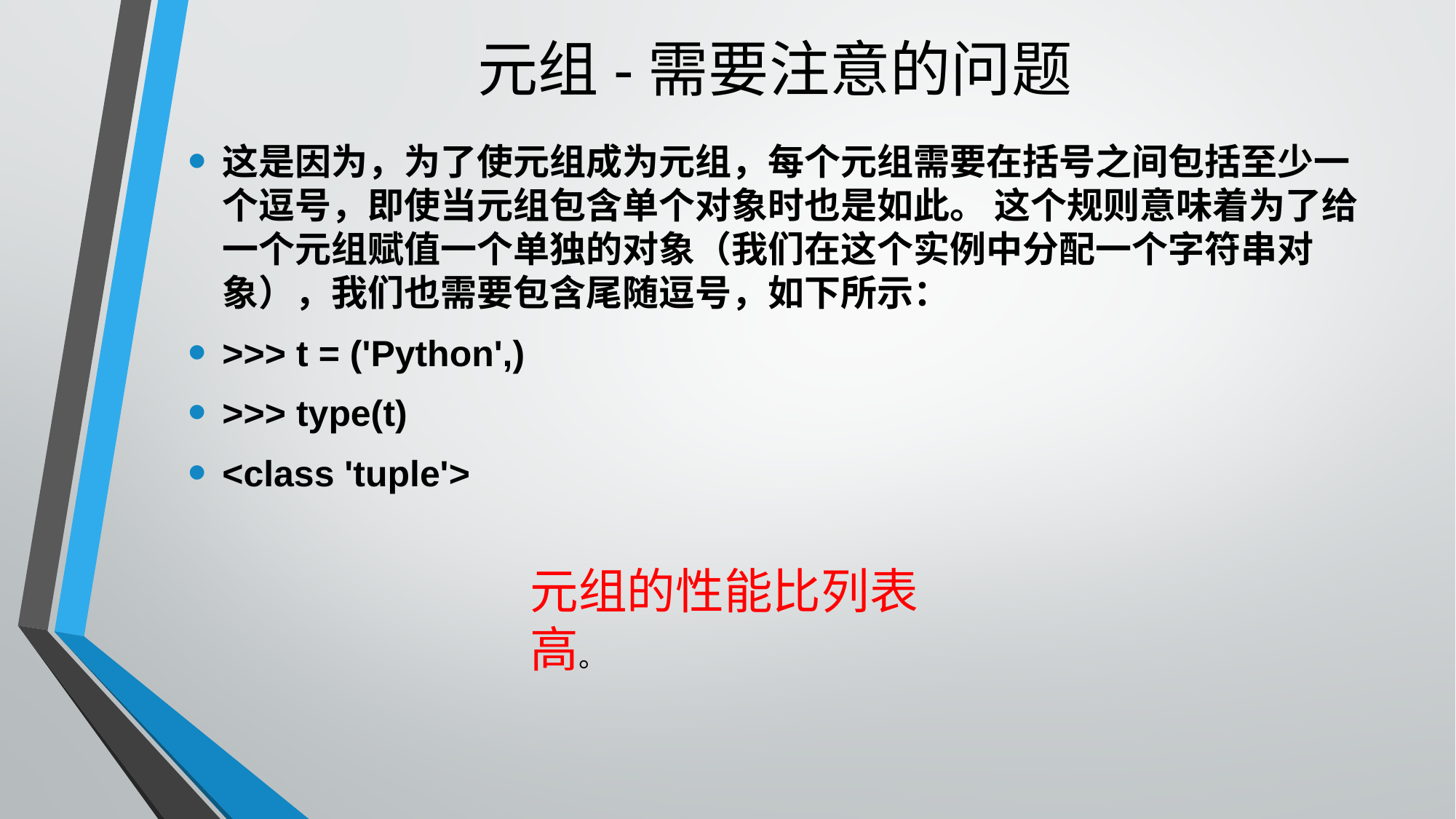

# 元组-需要注意的问题
这是因为，为了使元组成为元组，每个元组需要在括号之间包括至少一个逗号，即使当元组包含单个对象时也是如此。 这个规则意味着为了给一个元组赋值一个单独的对象（我们在这个实例中分配一个字符串对象），我们也需要包含尾随逗号，如下所示：
>>> t = ('Python',)
>>> type(t)
<class 'tuple'>
元组的性能比列表高。